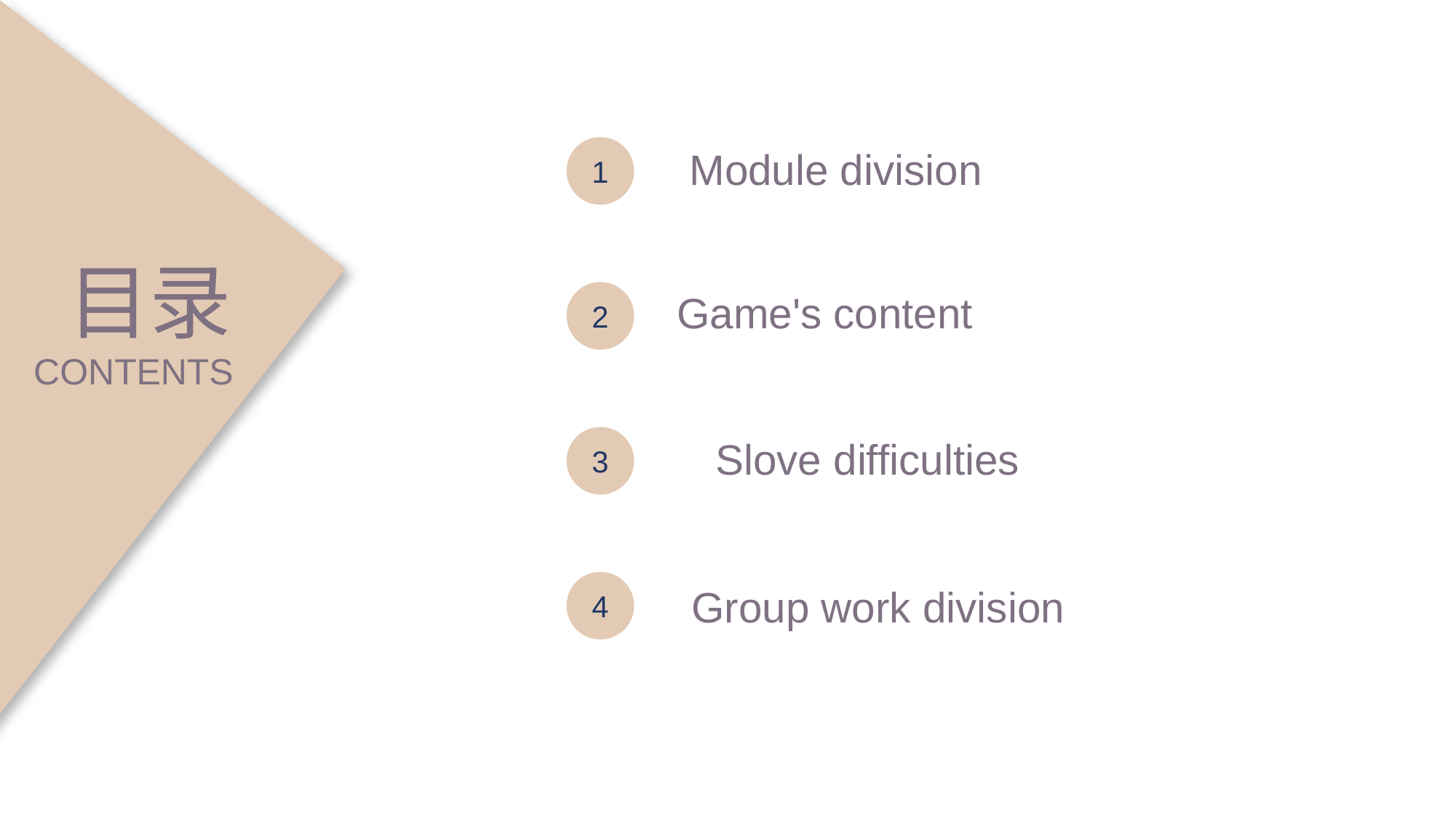

1
Module division

目录
Game's content
2
CONTENTS
3
Slove difficulties
4
Group work division